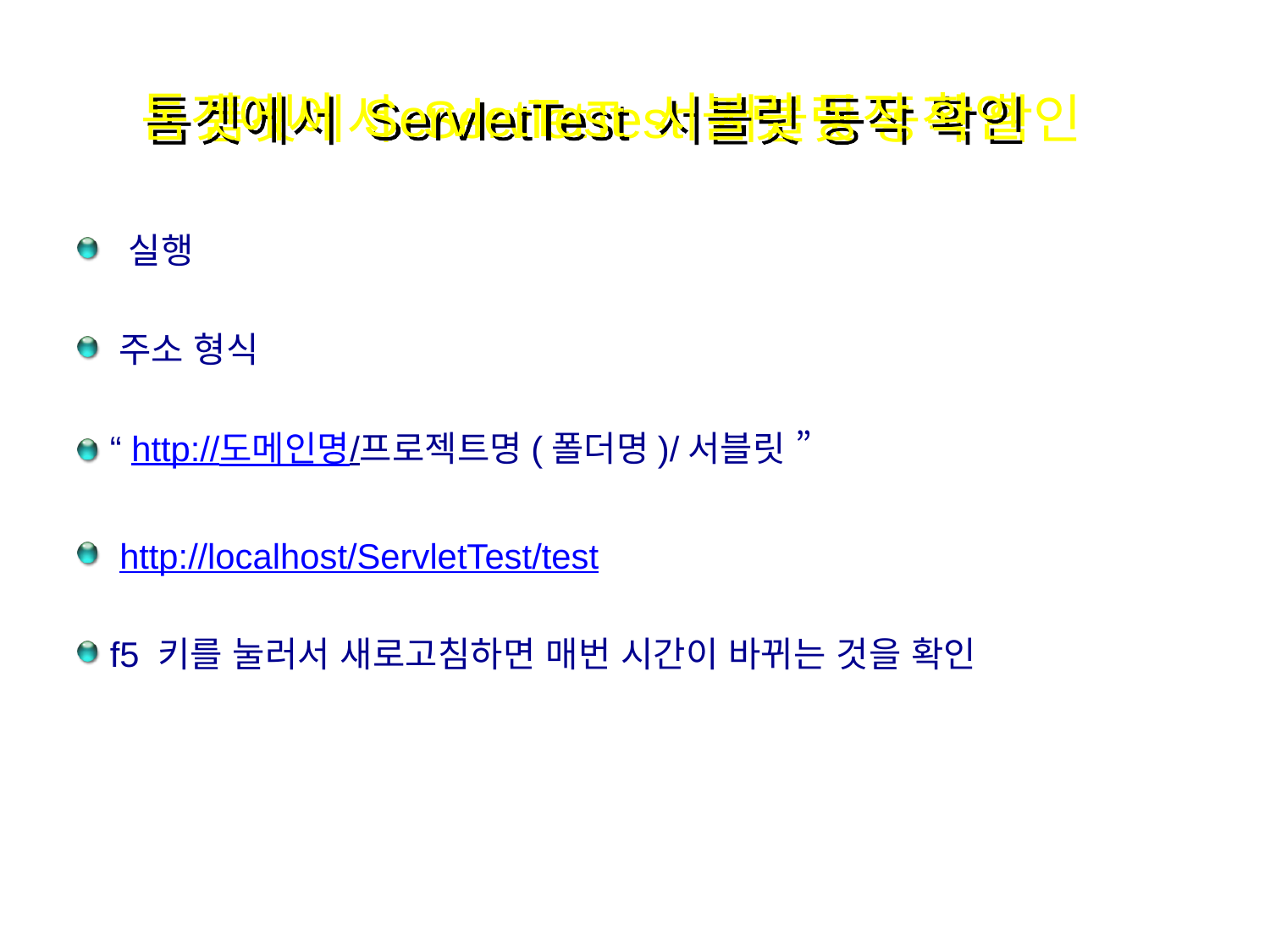

톰겟에서 ServletTest 서블릿 동작 확인
# 톰겟에서 ServletTest 서블릿 동작 확인
  실행

 주소 형식

 “ http://도메인명/프로젝트명(폴더명)/서블릿 ”

  http://localhost/ServletTest/test

 f5 키를 눌러서 새로고침하면 매번 시간이 바뀌는 것을 확인